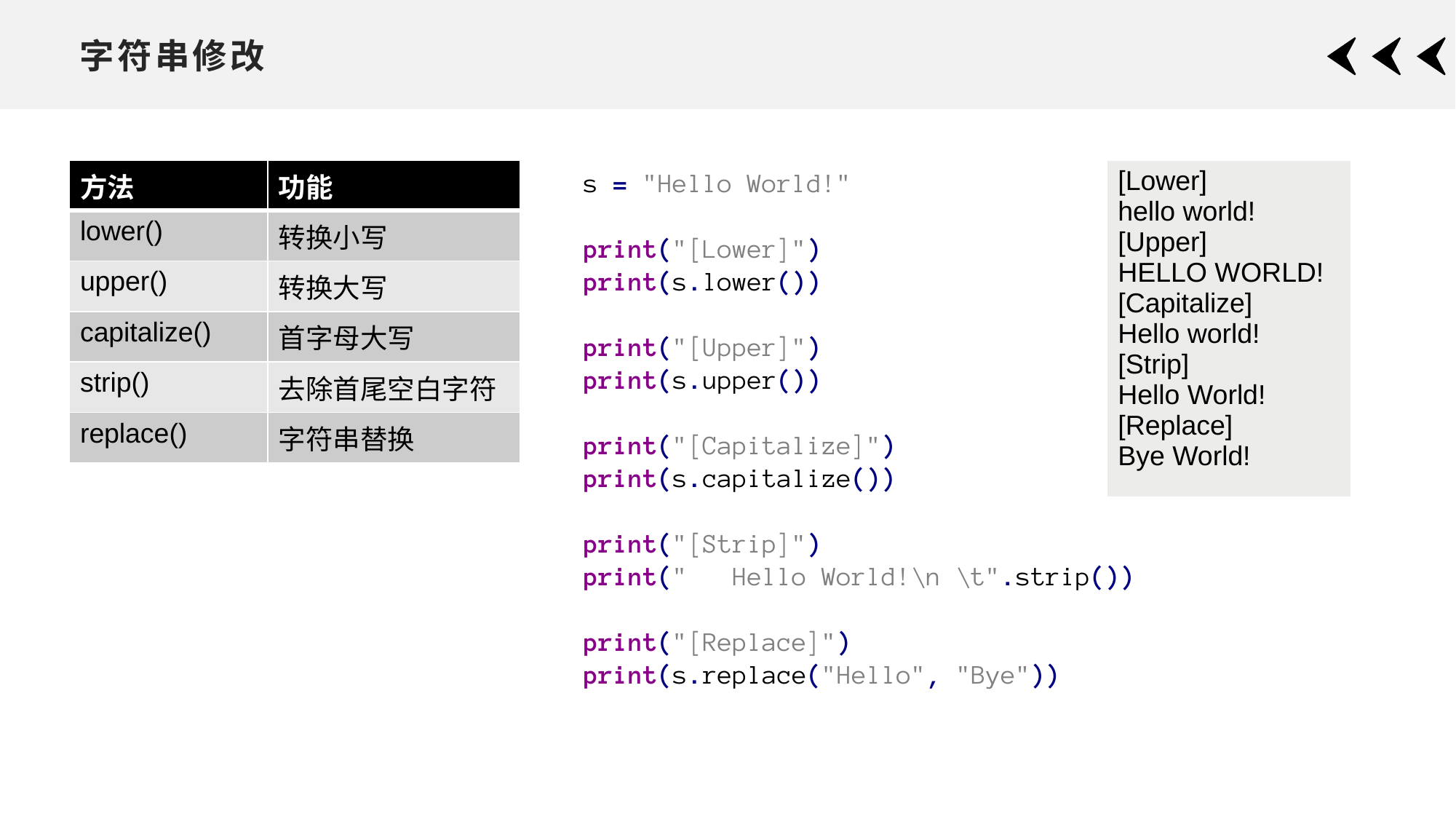

# 字符串修改
| 方法 | 功能 |
| --- | --- |
| lower() | 转换小写 |
| upper() | 转换大写 |
| capitalize() | 首字母大写 |
| strip() | 去除首尾空白字符 |
| replace() | 字符串替换 |
s = "Hello World!"

print("[Lower]")
print(s.lower())

print("[Upper]")
print(s.upper())

print("[Capitalize]")
print(s.capitalize())

print("[Strip]")
print("   Hello World!\n \t".strip())

print("[Replace]")
print(s.replace("Hello", "Bye"))
| [Lower] hello world! [Upper]     HELLO WORLD! [Capitalize] Hello world! [Strip]     Hello World! [Replace] Bye World! |
| --- |